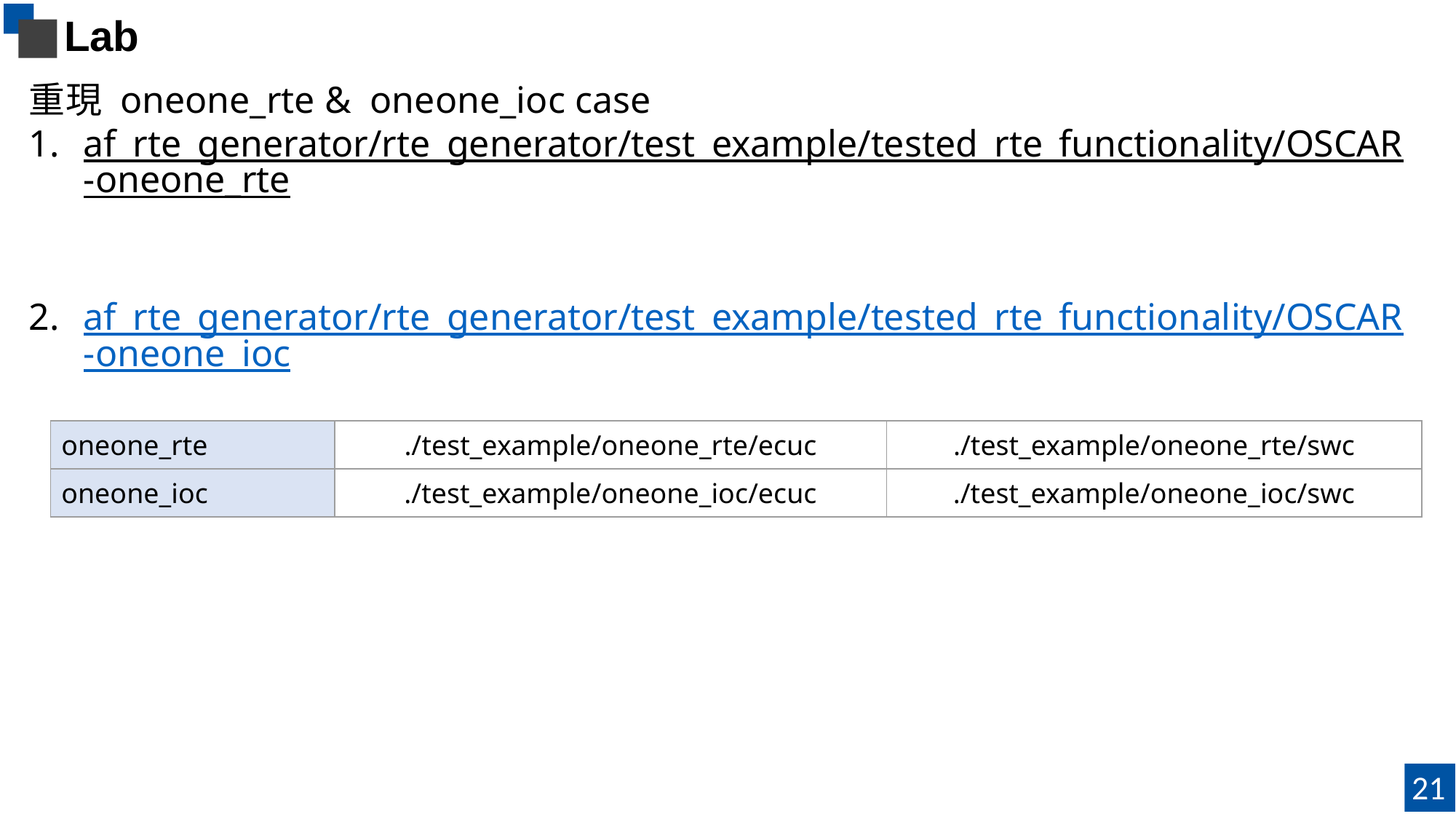

Lab

重現 oneone_rte &  oneone_ioc case
af_rte_generator/rte_generator/test_example/tested_rte_functionality/OSCAR-oneone_rte
af_rte_generator/rte_generator/test_example/tested_rte_functionality/OSCAR-oneone_ioc
| oneone\_rte | ./test\_example/oneone\_rte/ecuc | ./test\_example/oneone\_rte/swc |
| --- | --- | --- |
| oneone\_ioc | ./test\_example/oneone\_ioc/ecuc | ./test\_example/oneone\_ioc/swc |

21